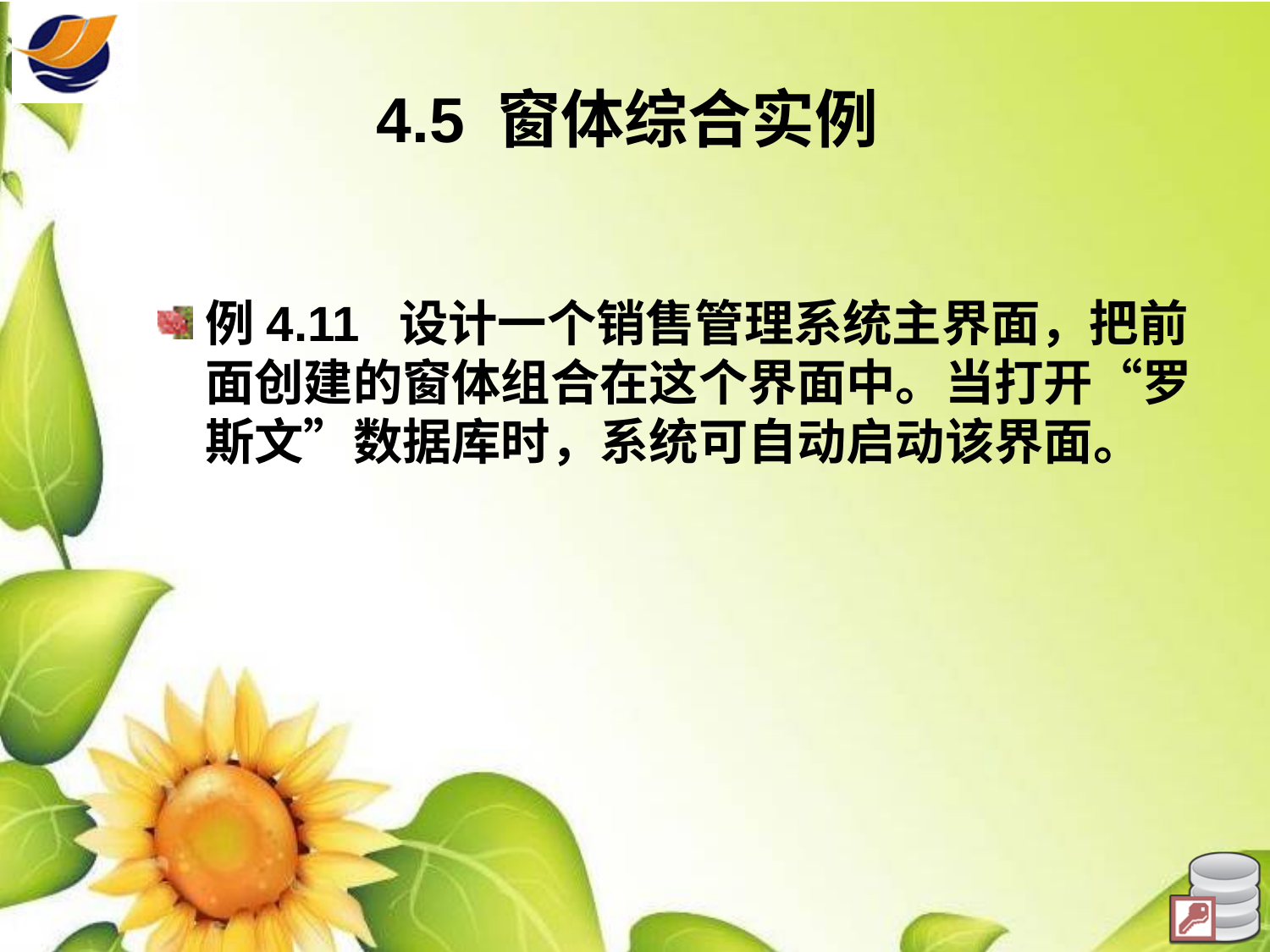

# 4.5 窗体综合实例
例4.11  设计一个销售管理系统主界面，把前面创建的窗体组合在这个界面中。当打开“罗斯文”数据库时，系统可自动启动该界面。